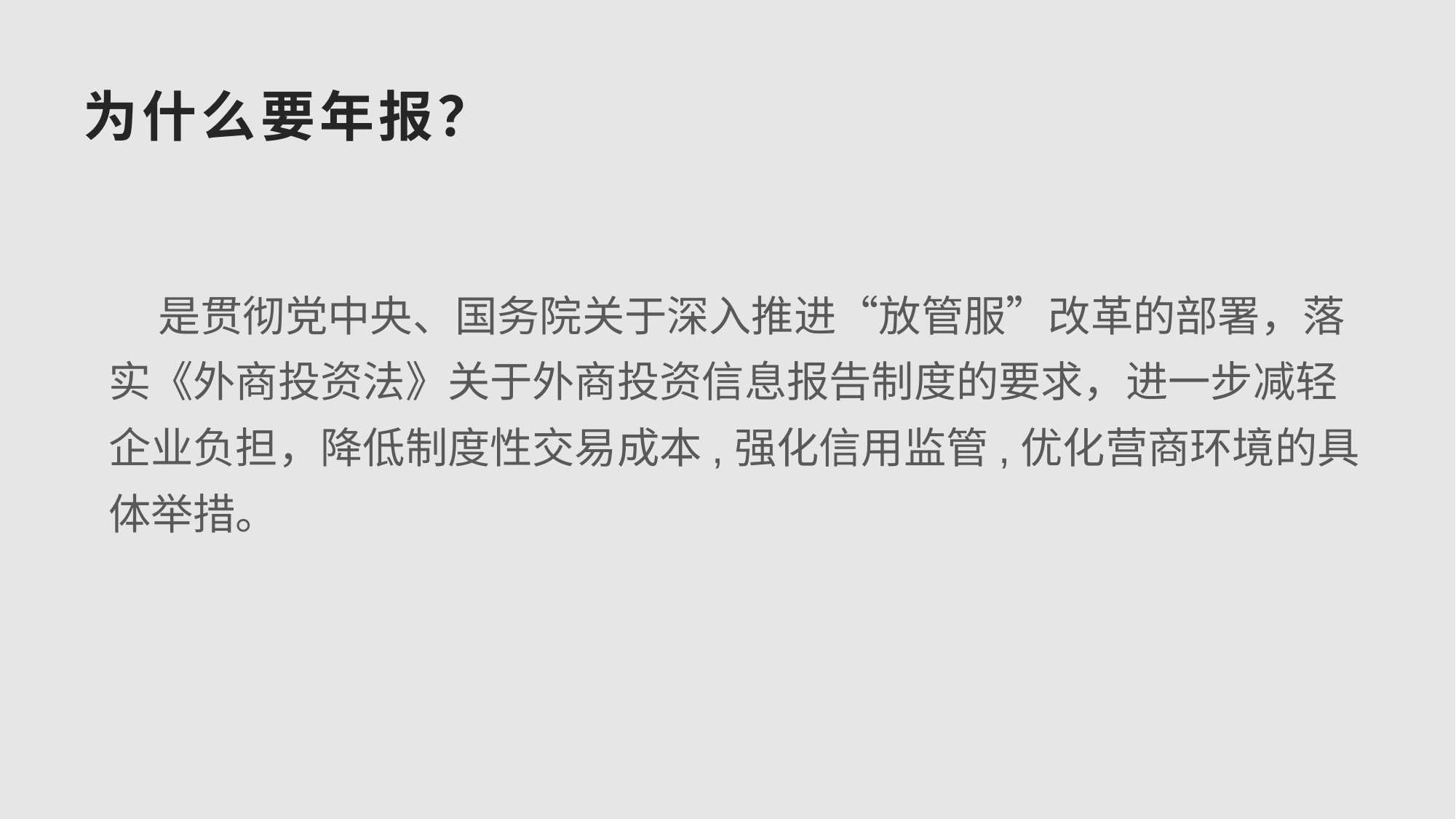

# 为什么要年报？

        是贯彻党中央、国务院关于深入推进“放管服”改革的部署，落实《外商投资法》关于外商投资信息报告制度的要求，进一步减轻企业负担，降低制度性交易成本,强化信用监管,优化营商环境的具体举措。